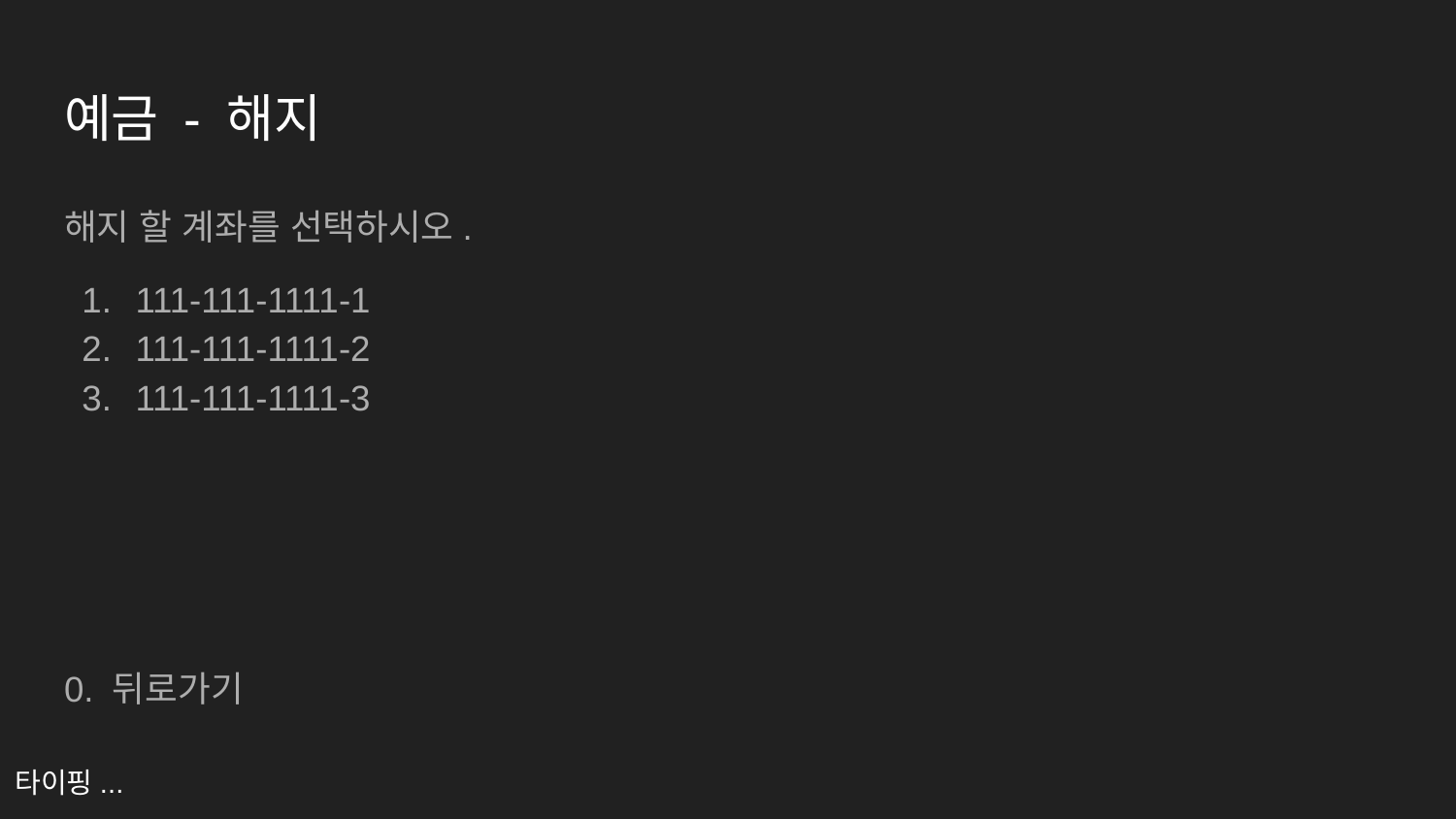

# 예금 - 해지
해지 할 계좌를 선택하시오.
111-111-1111-1
111-111-1111-2
111-111-1111-3

0. 뒤로가기
타이핑...